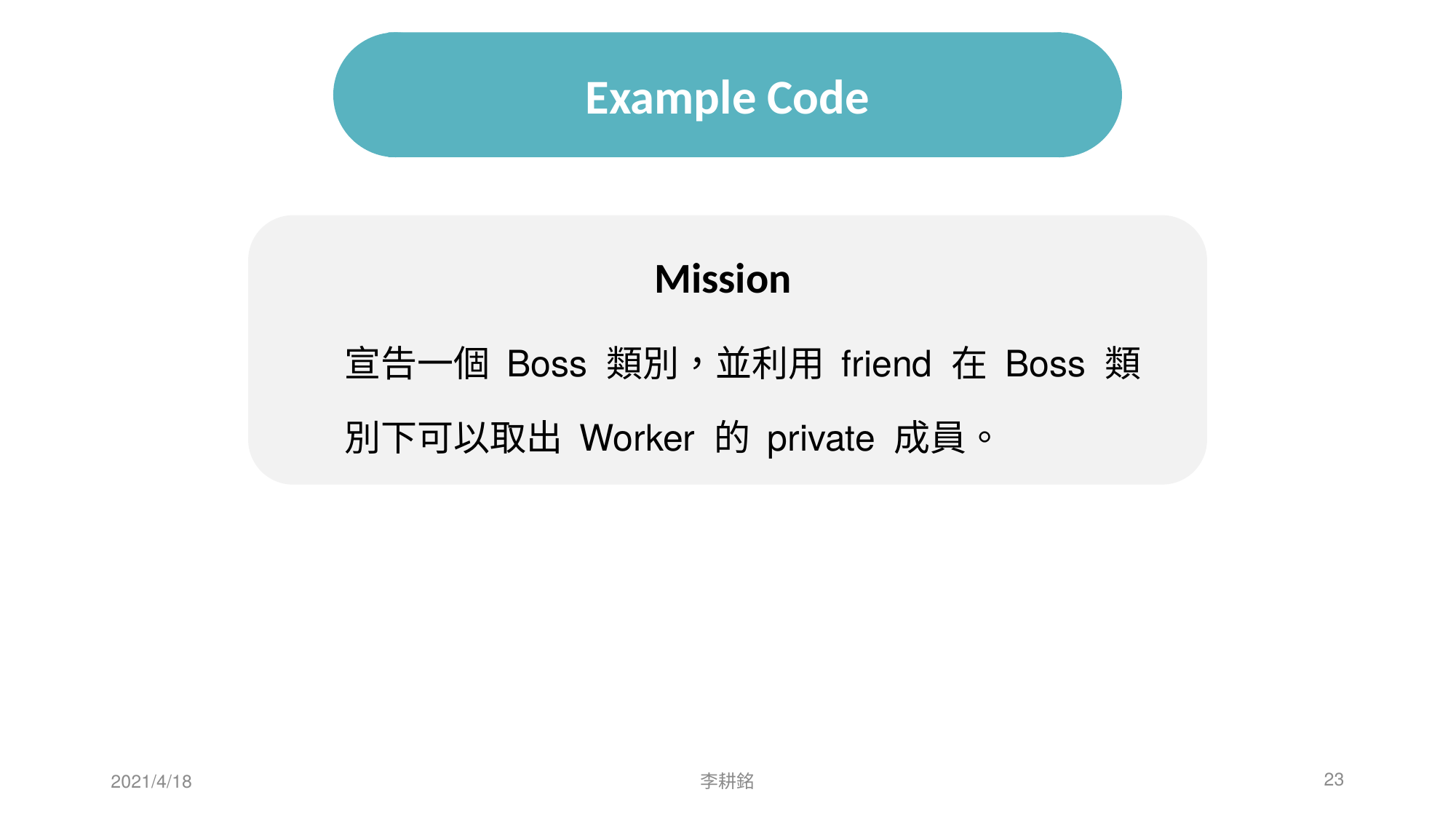

# Example Code

Mission
宣告一個 Boss 類別，並利用 friend 在 Boss 類別下可以取出 Worker 的 private 成員。
2021/4/18
李耕銘
23